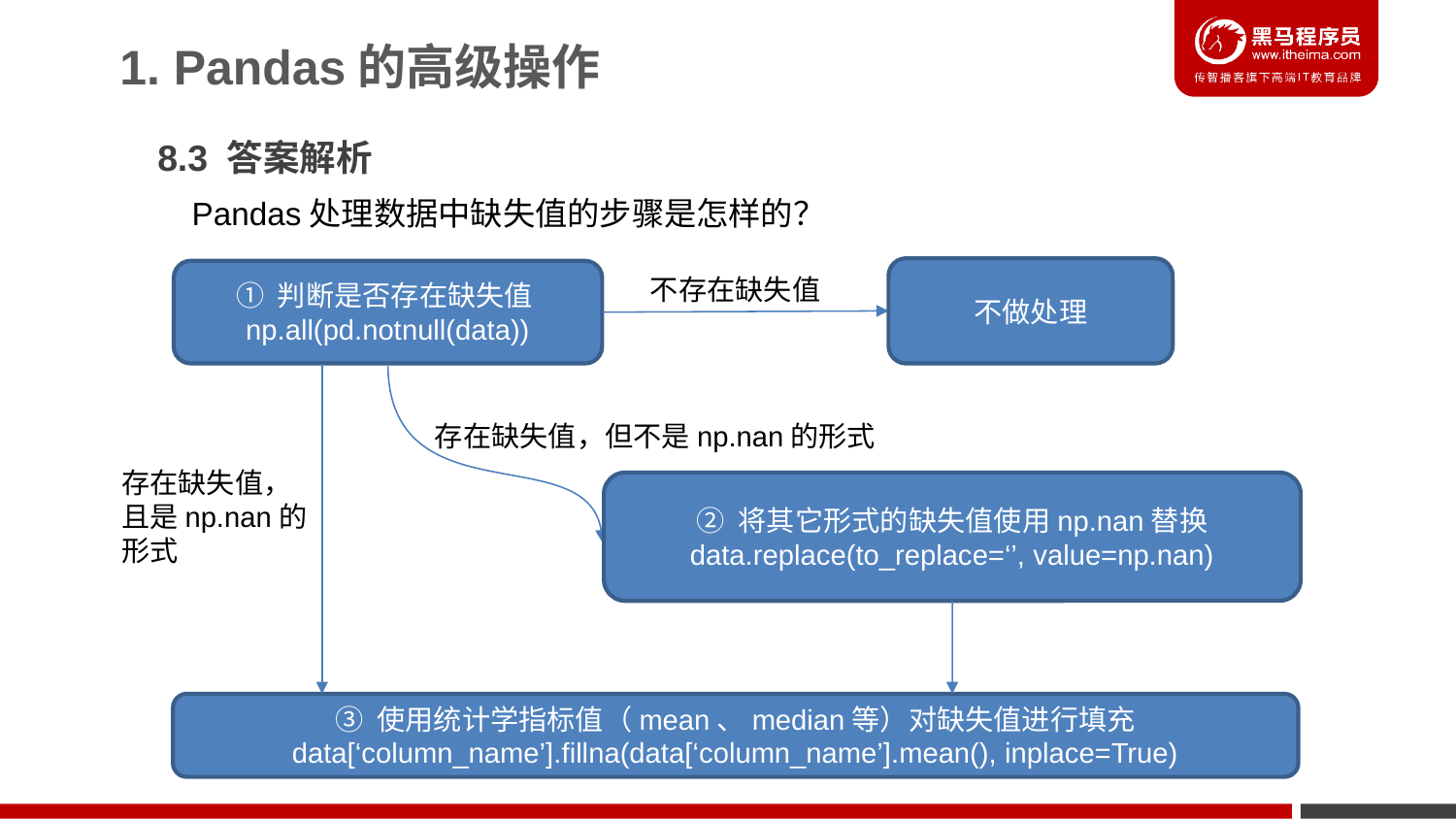

1. Pandas的高级操作
8.3 答案解析
Pandas处理数据中缺失值的步骤是怎样的？
不做处理
① 判断是否存在缺失值np.all(pd.notnull(data))
不存在缺失值
存在缺失值，但不是np.nan的形式
存在缺失值，
且是np.nan的
形式
② 将其它形式的缺失值使用np.nan替换
data.replace(to_replace=‘’, value=np.nan)
③ 使用统计学指标值（mean、median等）对缺失值进行填充
data[‘column_name’].fillna(data[‘column_name’].mean(), inplace=True)